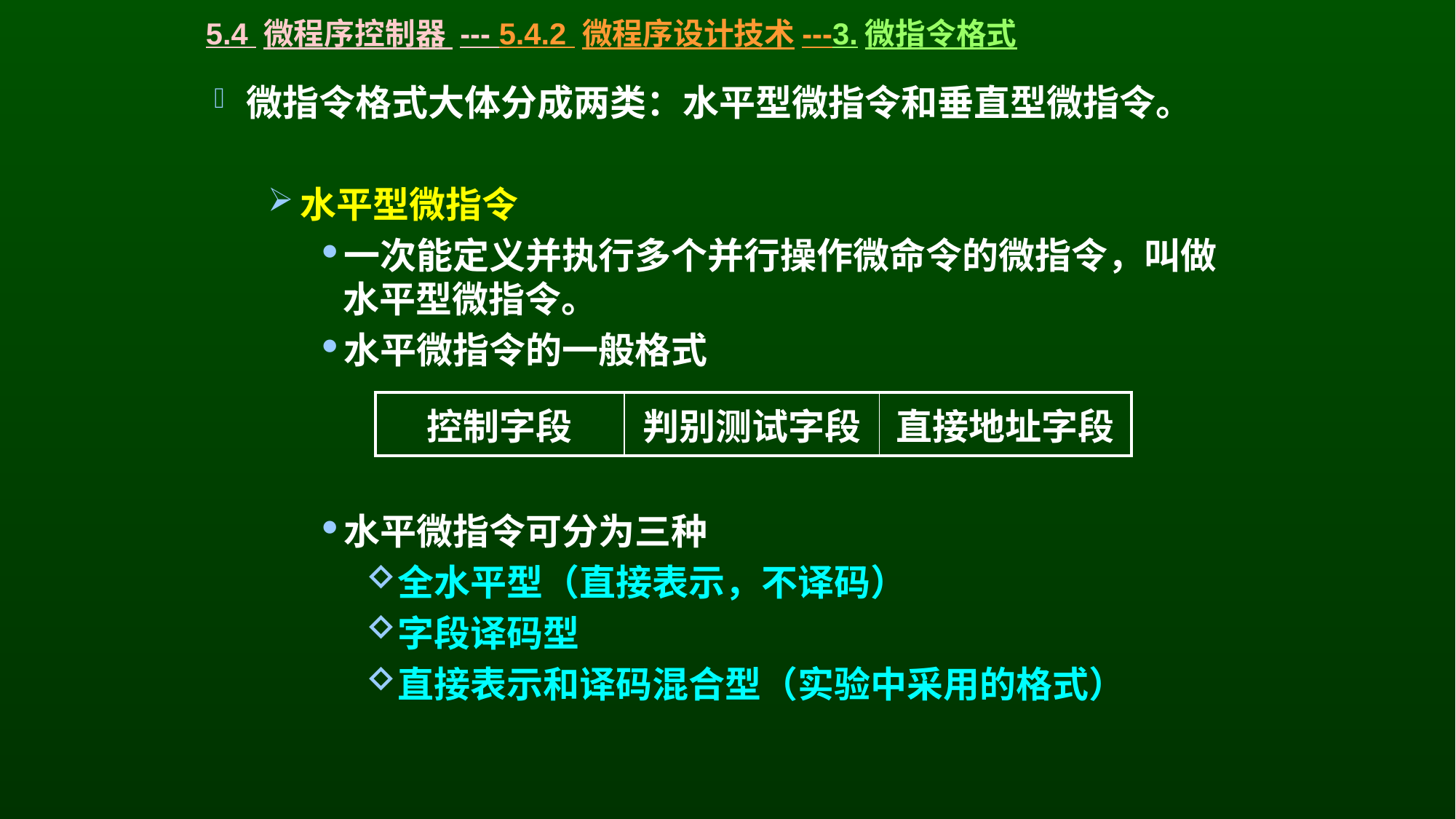

# 5.4 微程序控制器 --- 5.4.2 微程序设计技术---3.微指令格式
微指令格式大体分成两类：水平型微指令和垂直型微指令。

水平型微指令
一次能定义并执行多个并行操作微命令的微指令，叫做水平型微指令。
水平微指令的一般格式

水平微指令可分为三种
全水平型（直接表示，不译码）
字段译码型
直接表示和译码混合型（实验中采用的格式）

| 控制字段 | 判别测试字段 | 直接地址字段 |
| --- | --- | --- |